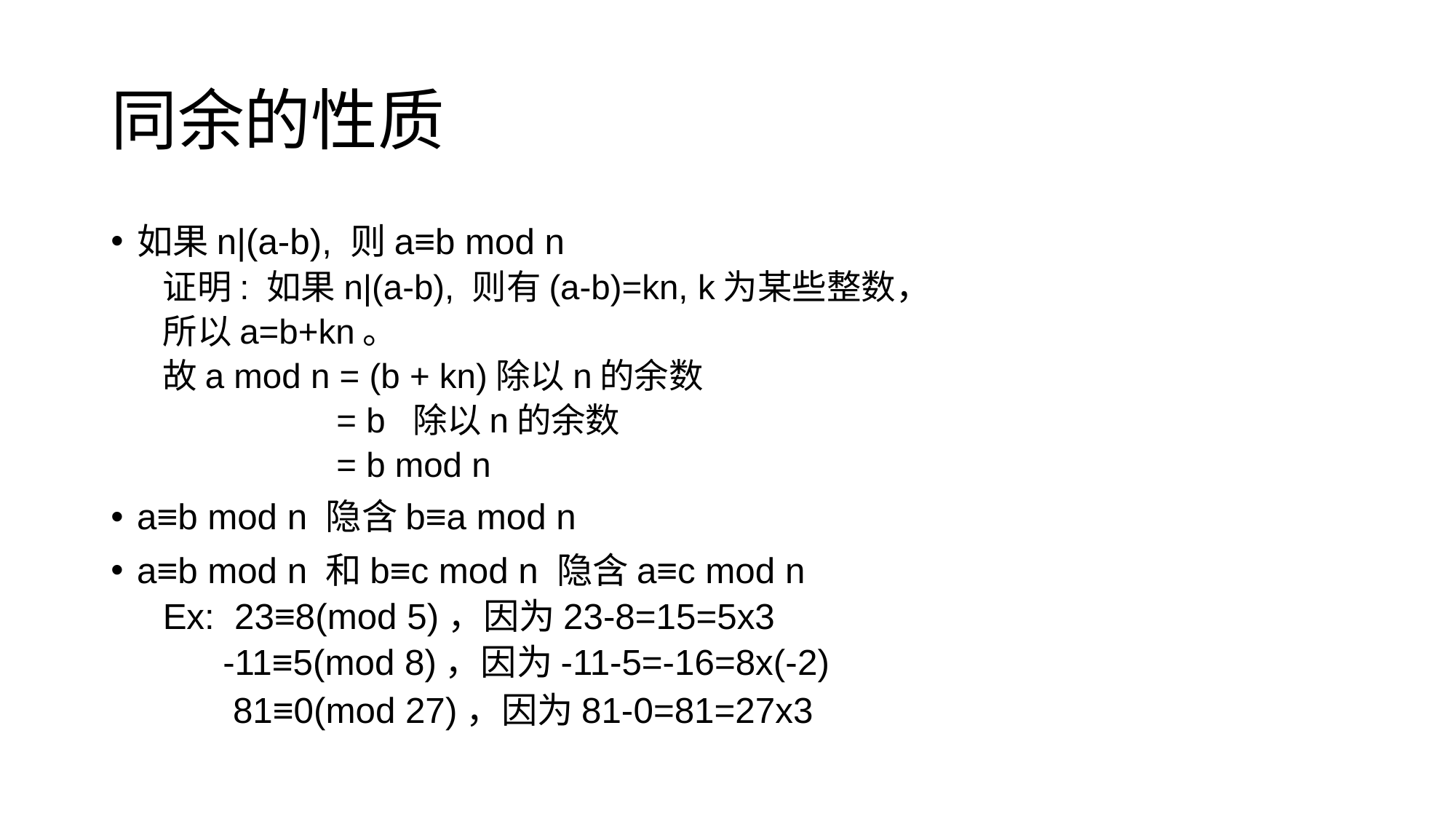

# 同余的性质
如果n|(a-b), 则a≡b mod n
证明: 如果n|(a-b), 则有(a-b)=kn, k为某些整数，
所以a=b+kn。
故a mod n = (b + kn)除以n的余数
                  = b  除以n的余数
                  = b mod n
a≡b mod n 隐含b≡a mod n
a≡b mod n 和b≡c mod n 隐含a≡c mod n
Ex:  23≡8(mod 5)，因为23-8=15=5x3
      -11≡5(mod 8)，因为-11-5=-16=8x(-2)
       81≡0(mod 27)，因为81-0=81=27x3